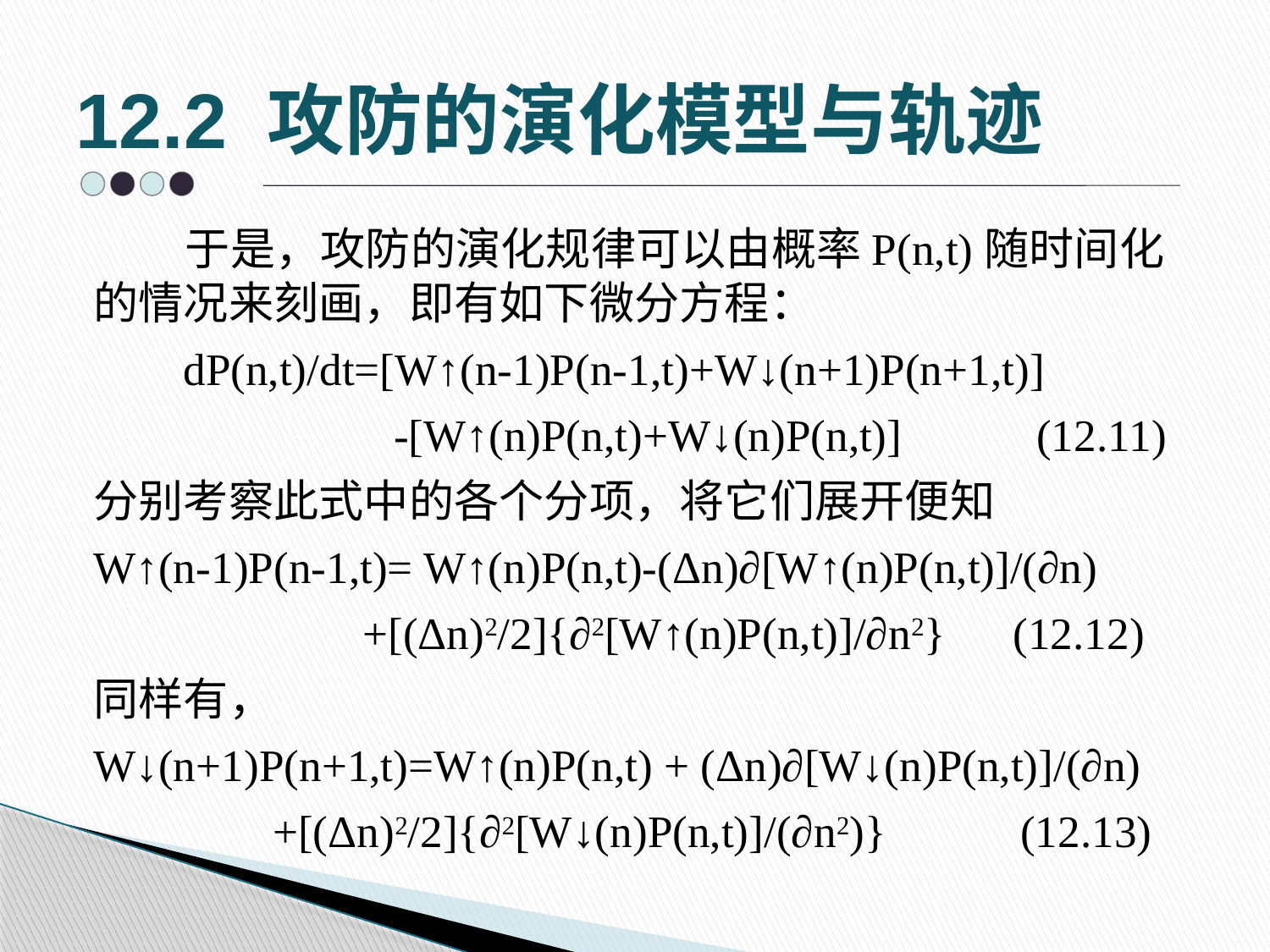

# 12.2 攻防的演化模型与轨迹

        于是，攻防的演化规律可以由概率P(n,t)随时间化的情况来刻画，即有如下微分方程：
        dP(n,t)/dt=[W↑(n-1)P(n-1,t)+W↓(n+1)P(n+1,t)]
-[W↑(n)P(n,t)+W↓(n)P(n,t)]            (12.11)
分别考察此式中的各个分项，将它们展开便知
W↑(n-1)P(n-1,t)= W↑(n)P(n,t)-(Δn)∂[W↑(n)P(n,t)]/(∂n)
                        +[(Δn)2/2]{∂2[W↑(n)P(n,t)]/∂n2}      (12.12)
同样有，
W↓(n+1)P(n+1,t)=W↑(n)P(n,t) + (Δn)∂[W↓(n)P(n,t)]/(∂n)
                +[(Δn)2/2]{∂2[W↓(n)P(n,t)]/(∂n2)}            (12.13)